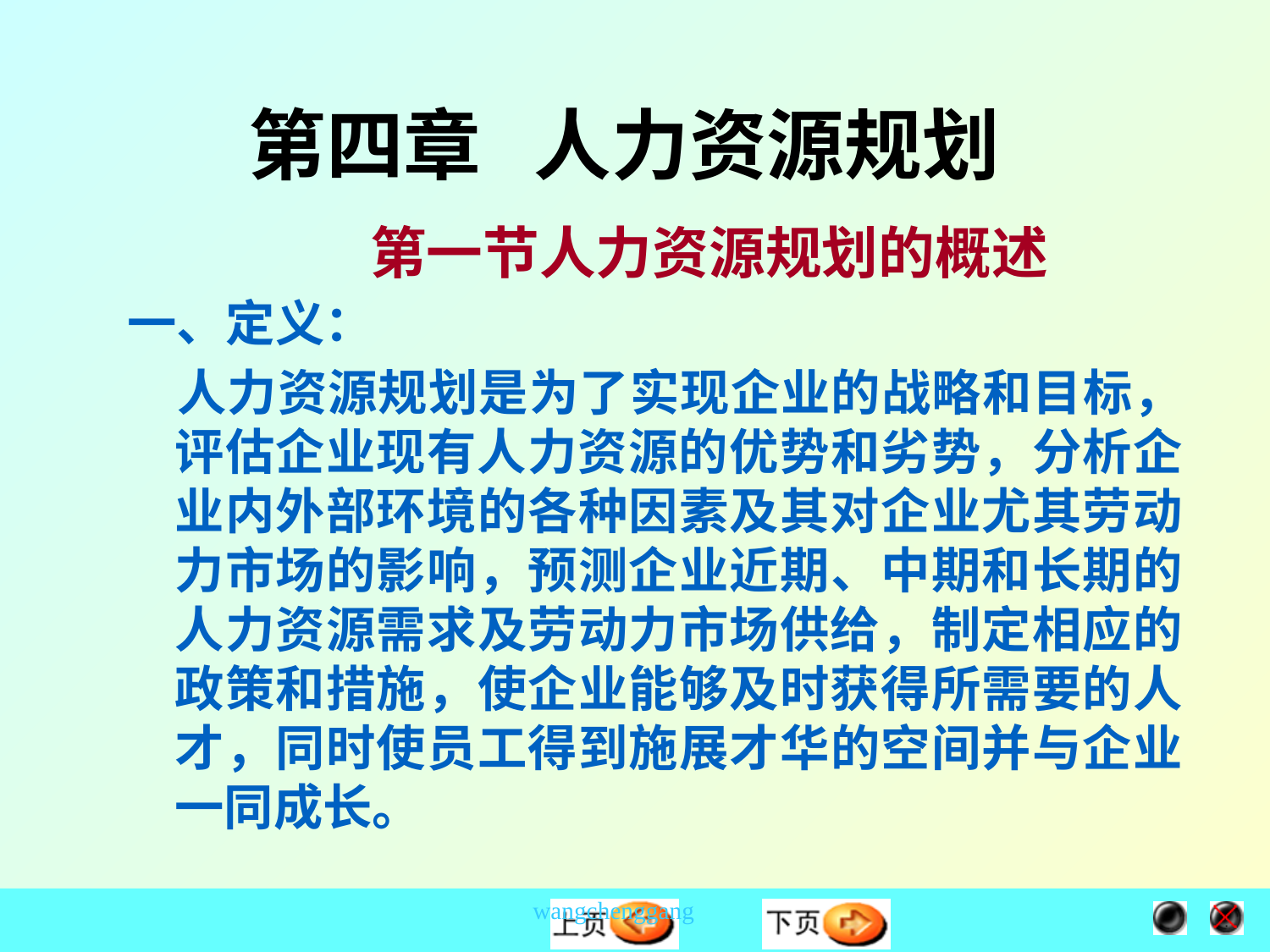

# 第四章   人力资源规划
第一节人力资源规划的概述
一、定义：
   人力资源规划是为了实现企业的战略和目标，评估企业现有人力资源的优势和劣势，分析企业内外部环境的各种因素及其对企业尤其劳动力市场的影响，预测企业近期、中期和长期的人力资源需求及劳动力市场供给，制定相应的政策和措施，使企业能够及时获得所需要的人才，同时使员工得到施展才华的空间并与企业一同成长。
wangchenggang